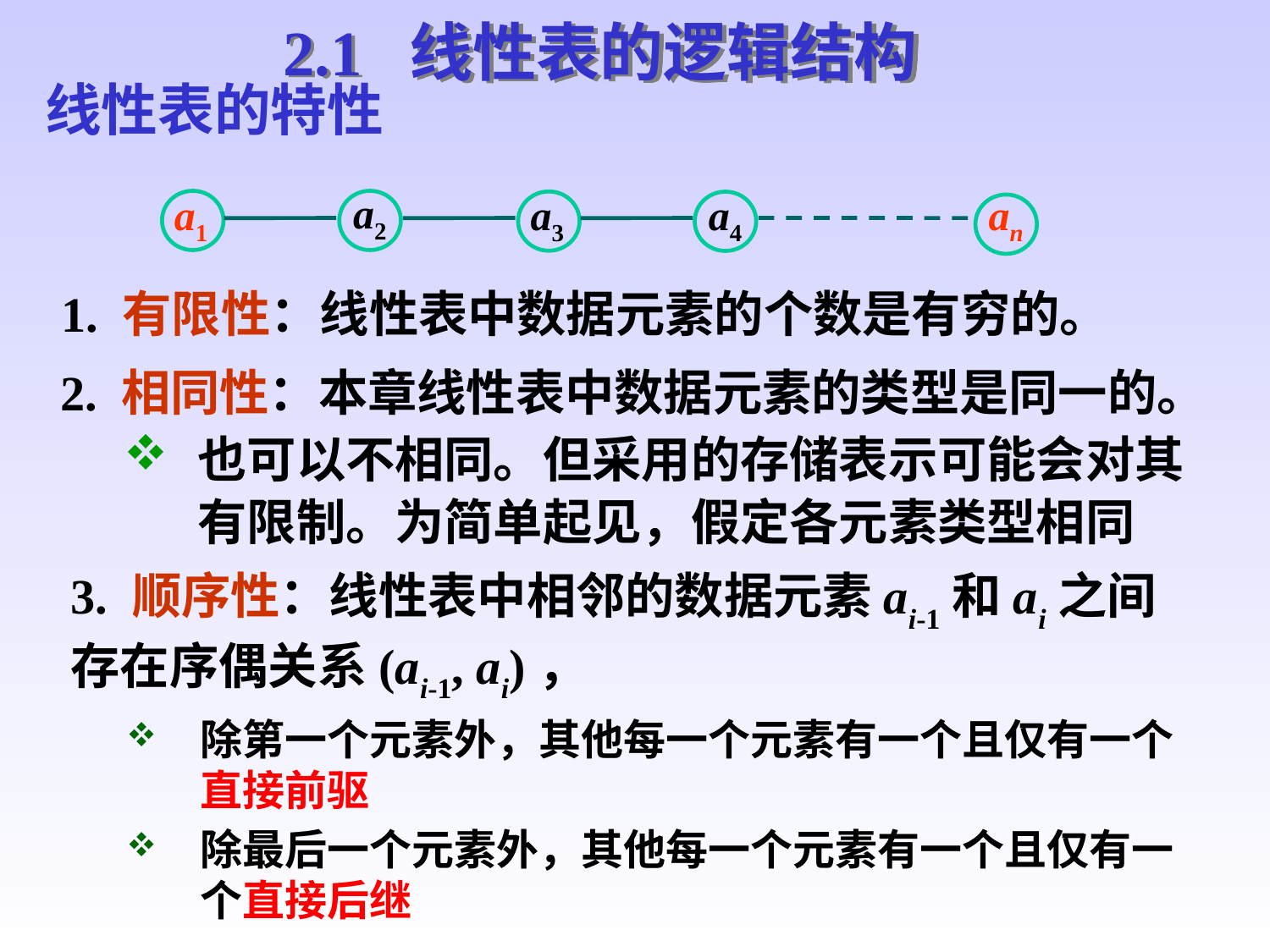

2.1  线性表的逻辑结构
# 线性表的特性
a2
a3
an
a1
a4

1. 有限性：线性表中数据元素的个数是有穷的。
2. 相同性：本章线性表中数据元素的类型是同一的。
也可以不相同。但采用的存储表示可能会对其有限制。为简单起见，假定各元素类型相同
3. 顺序性：线性表中相邻的数据元素ai-1和ai之间存在序偶关系(ai-1, ai)，
除第一个元素外，其他每一个元素有一个且仅有一个直接前驱
除最后一个元素外，其他每一个元素有一个且仅有一个直接后继